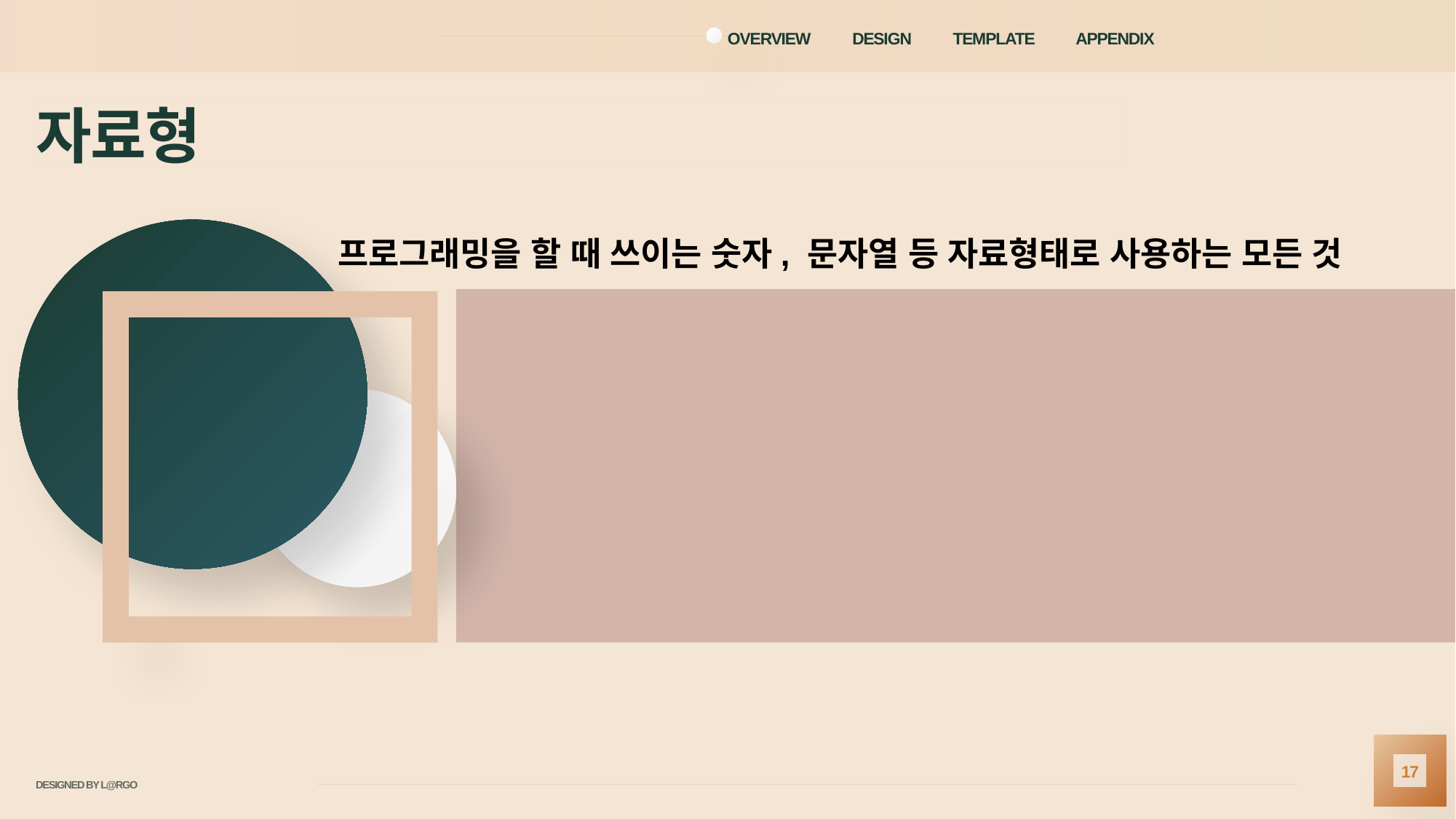

OVERVIEW           DESIGN           TEMPLATE           APPENDIX

# 자료형

프로그래밍을 할 때 쓰이는 숫자, 문자열 등 자료형태로 사용하는 모든 것
	1.숫자형
	2.문자열
	3.리스트-> 5주차예정
	4.튜플
	5.딕셔너리
	6.집합

17
DESIGNED BY L@RGO